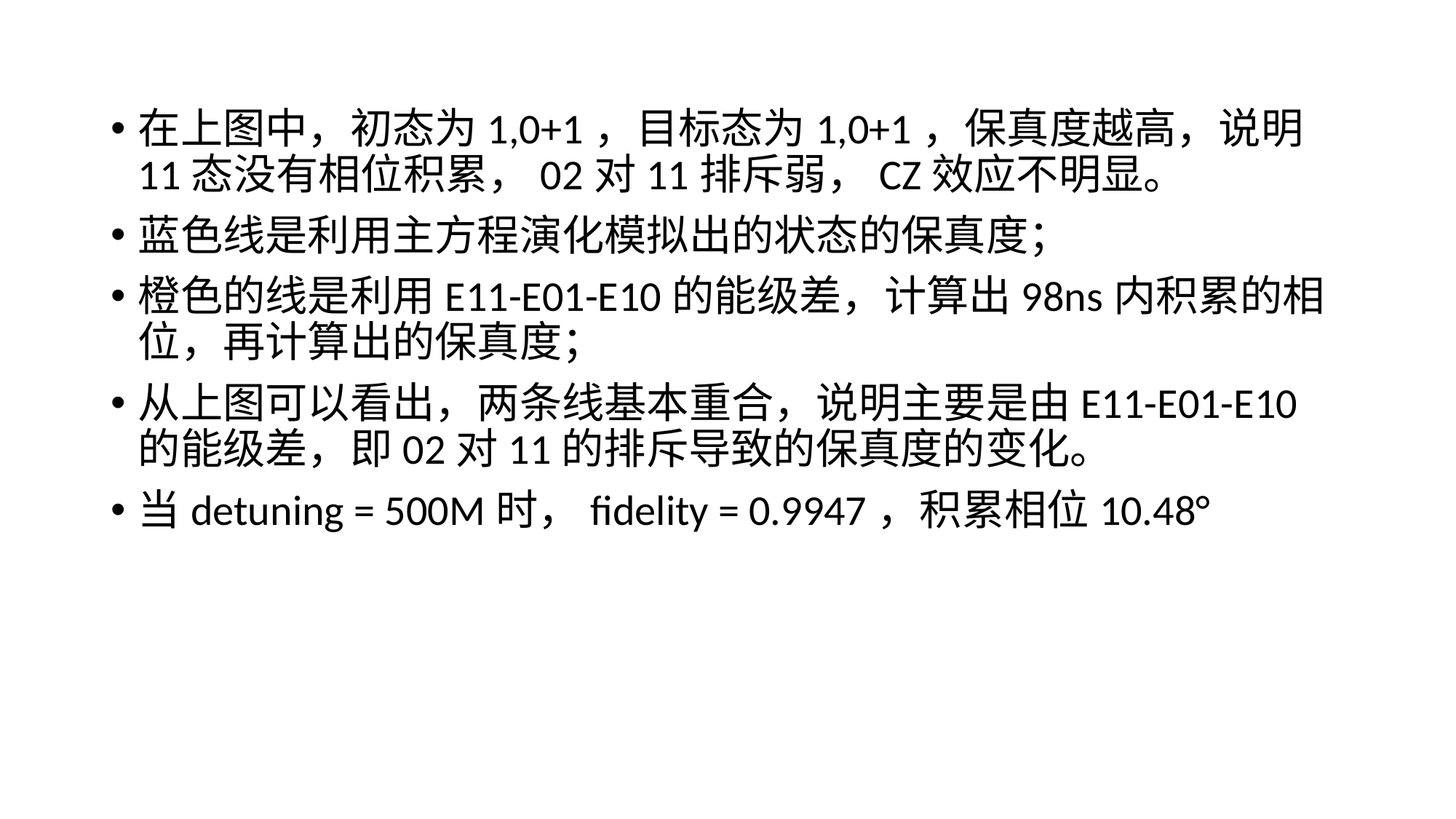

在上图中，初态为1,0+1，目标态为1,0+1，保真度越高，说明11态没有相位积累，02对11排斥弱，CZ效应不明显。
蓝色线是利用主方程演化模拟出的状态的保真度；
橙色的线是利用E11-E01-E10的能级差，计算出98ns内积累的相位，再计算出的保真度；
从上图可以看出，两条线基本重合，说明主要是由E11-E01-E10的能级差，即02对11的排斥导致的保真度的变化。
当detuning = 500M时，fidelity = 0.9947，积累相位10.48°